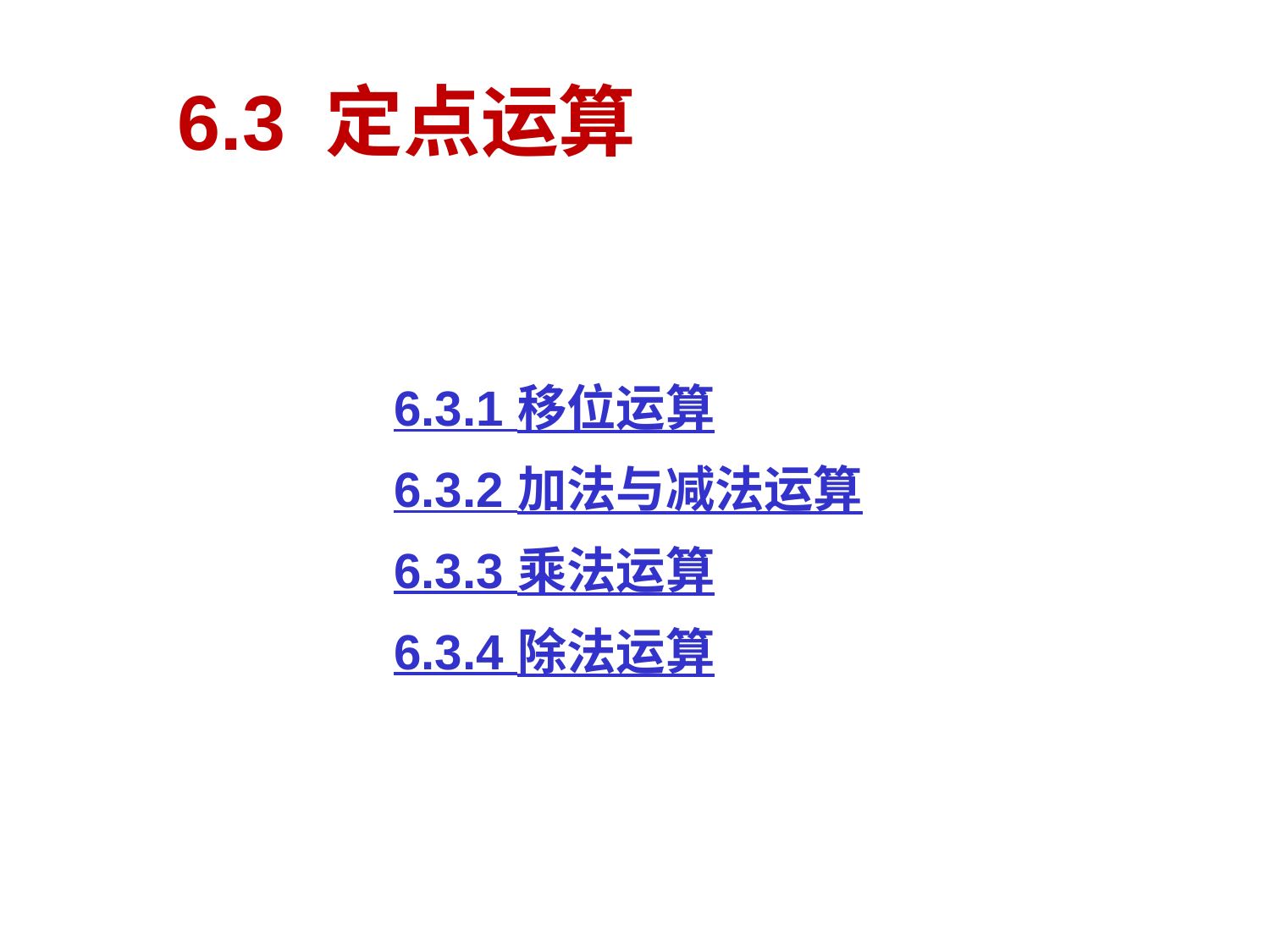

# 6.3 定点运算
6.3.1 移位运算
6.3.2 加法与减法运算
6.3.3 乘法运算
6.3.4 除法运算